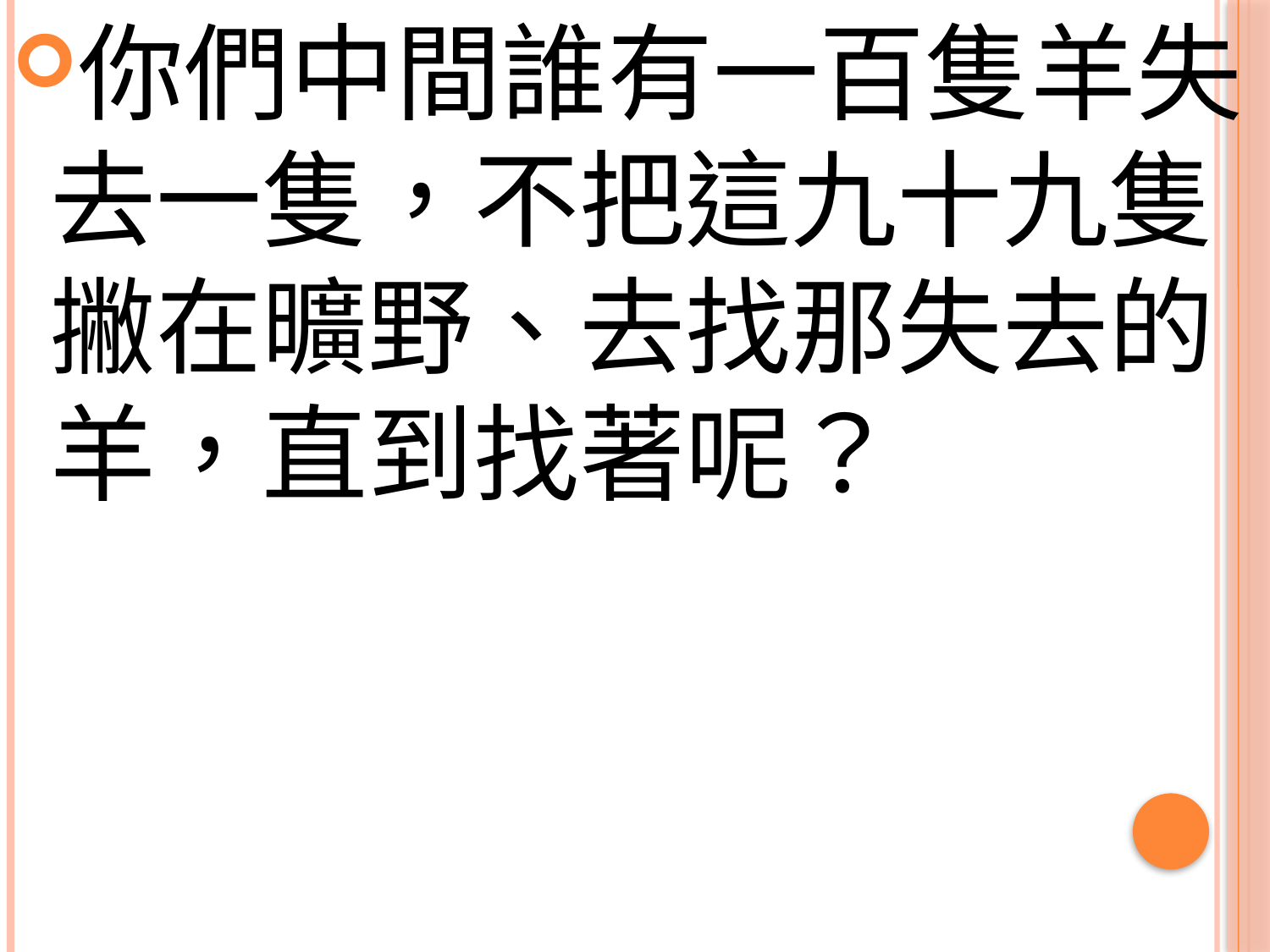

你們中間誰有一百隻羊失去一隻，不把這九十九隻撇在曠野、去找那失去的羊，直到找著呢？